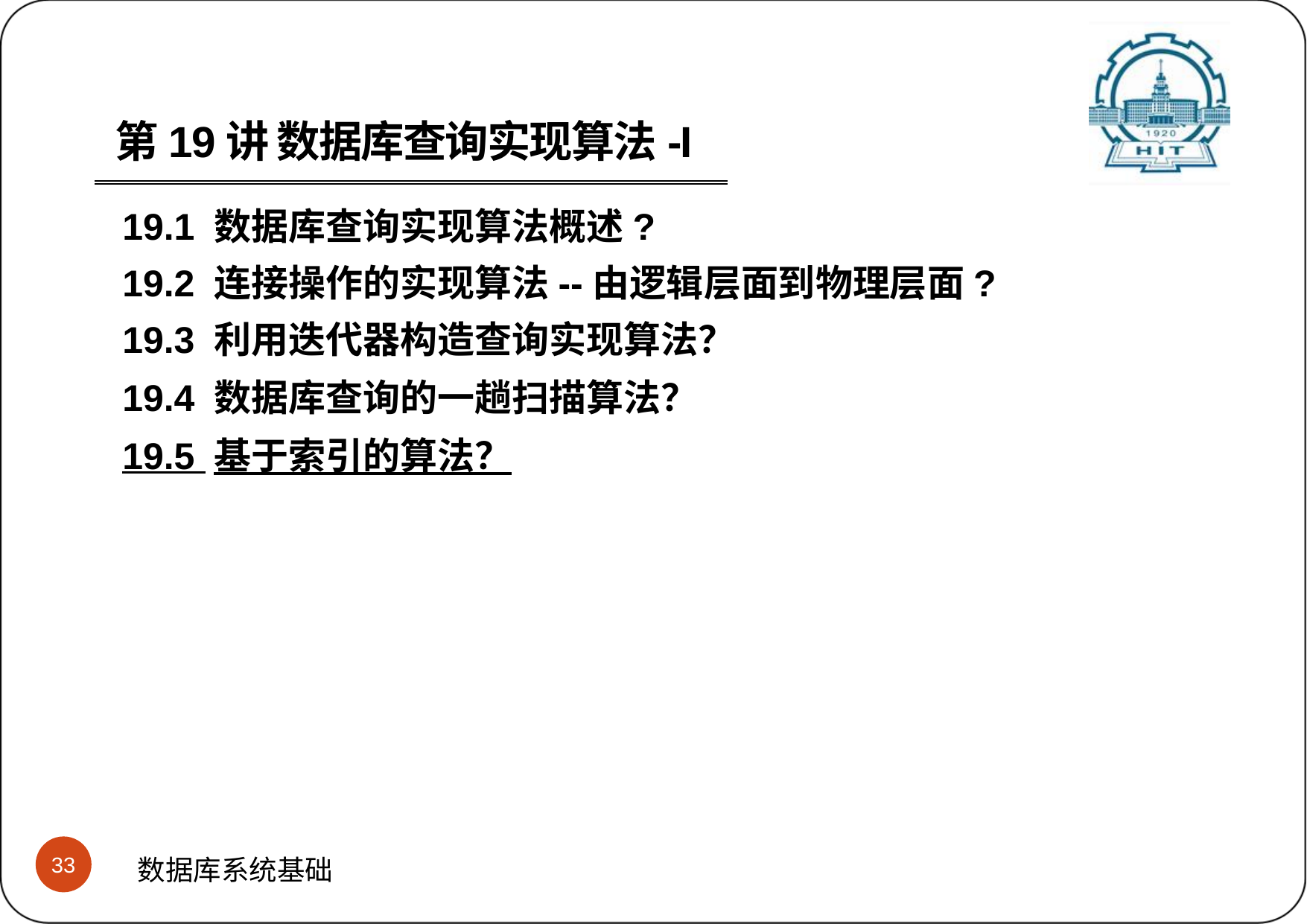

第19讲 数据库查询实现算法-I
19.1 数据库查询实现算法概述?
19.2 连接操作的实现算法--由逻辑层面到物理层面?
19.3 利用迭代器构造查询实现算法？
19.4 数据库查询的一趟扫描算法？
19.5 基于索引的算法？

#